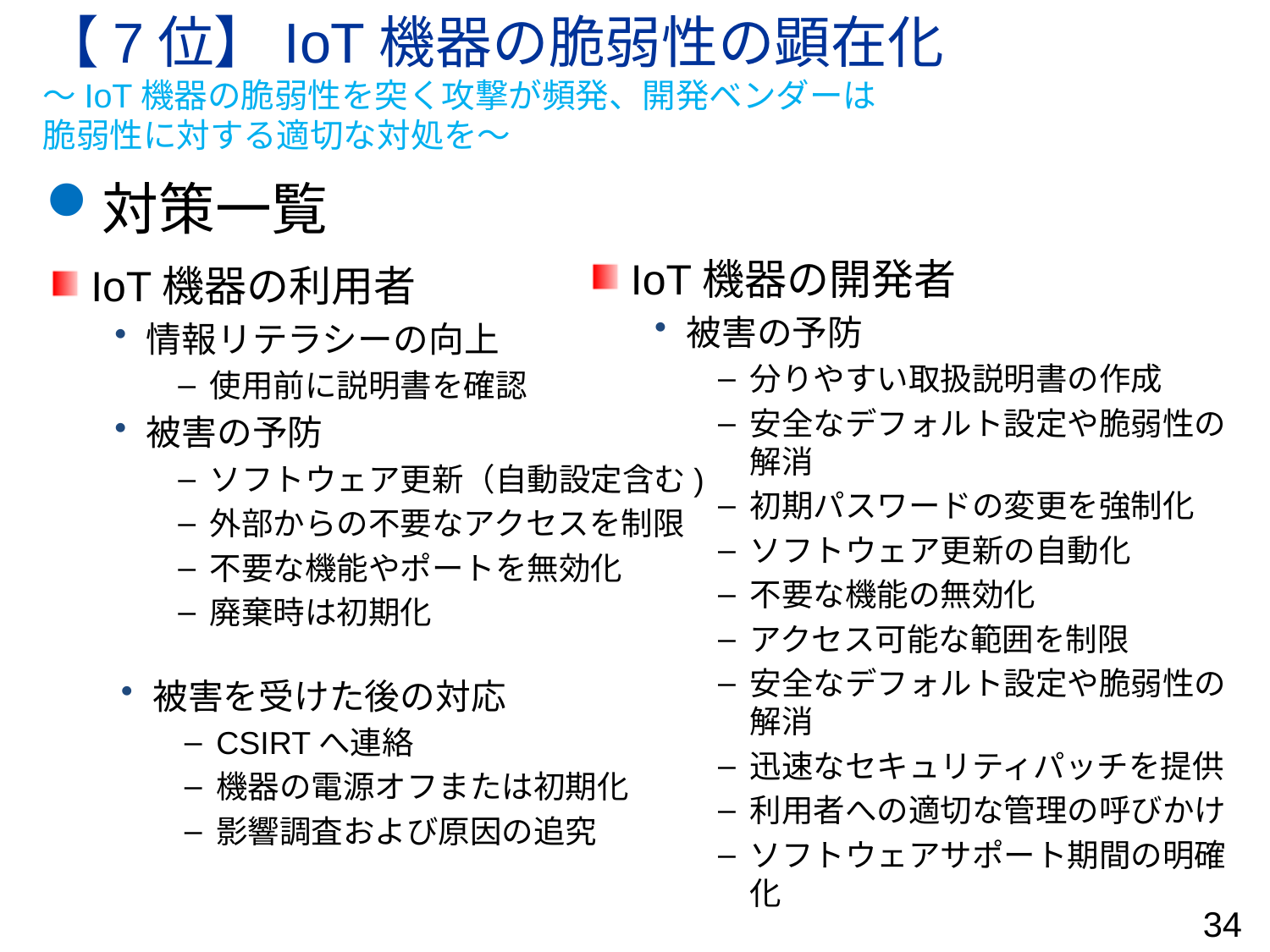

# 【7位】IoT機器の脆弱性の顕在化 ～IoT機器の脆弱性を突く攻撃が頻発、開発ベンダーは 脆弱性に対する適切な対処を～
対策一覧

IoT機器の利用者
情報リテラシーの向上
使用前に説明書を確認
被害の予防
ソフトウェア更新（自動設定含む)
外部からの不要なアクセスを制限
不要な機能やポートを無効化
廃棄時は初期化

IoT機器の開発者
被害の予防
分りやすい取扱説明書の作成
安全なデフォルト設定や脆弱性の解消
初期パスワードの変更を強制化
ソフトウェア更新の自動化
不要な機能の無効化
アクセス可能な範囲を制限
安全なデフォルト設定や脆弱性の解消
迅速なセキュリティパッチを提供
利用者への適切な管理の呼びかけ
ソフトウェアサポート期間の明確化
被害を受けた後の対応
CSIRTへ連絡
機器の電源オフまたは初期化
影響調査および原因の追究
34